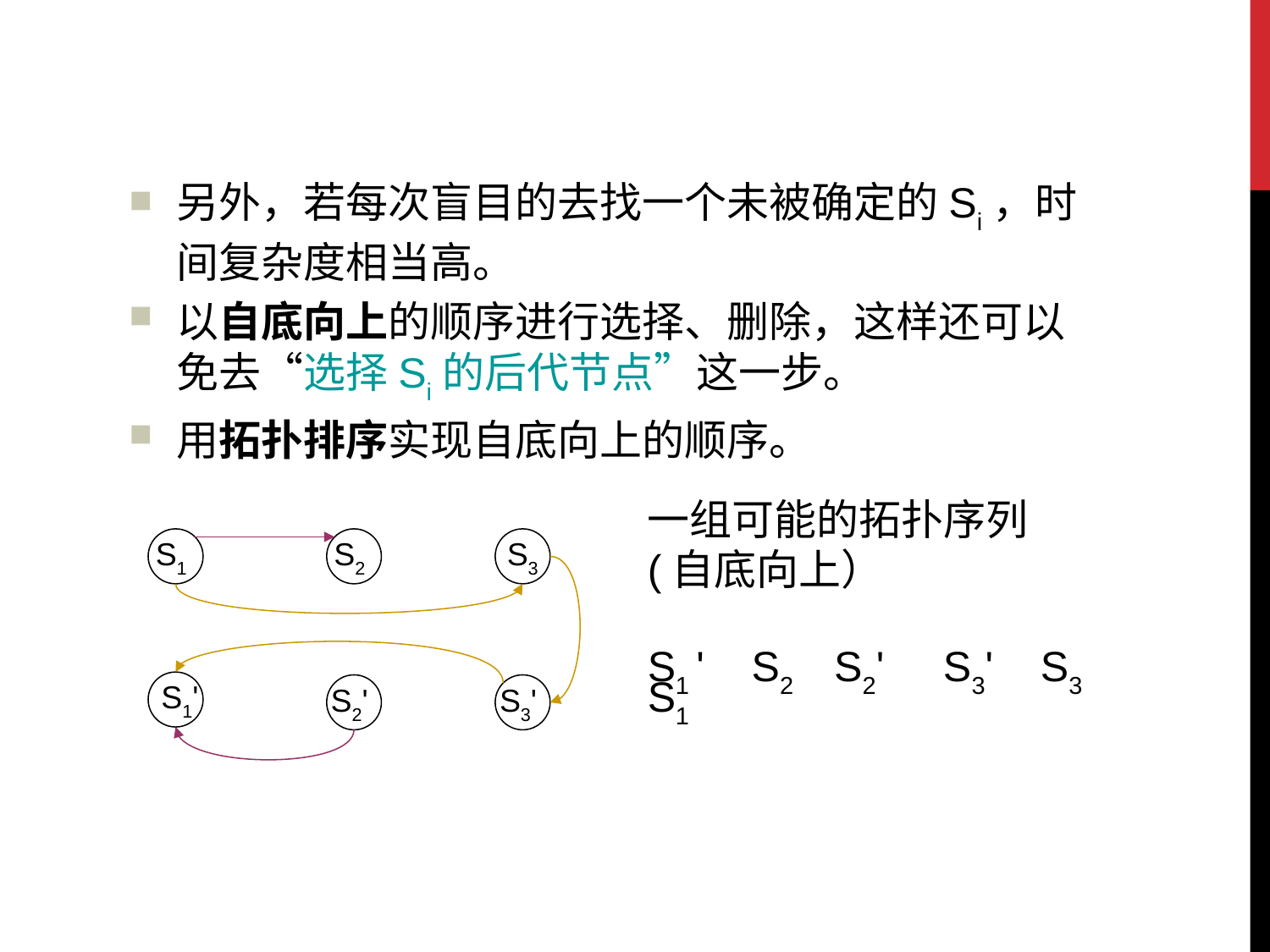

另外，若每次盲目的去找一个未被确定的Si，时间复杂度相当高。
以自底向上的顺序进行选择、删除，这样还可以免去“选择Si的后代节点”这一步。
用拓扑排序实现自底向上的顺序。
一组可能的拓扑序列
(自底向上）

S1 '    S2      S2'     S3'    S3    S1
S1
S2
S3
 S1'
S2'
S3'